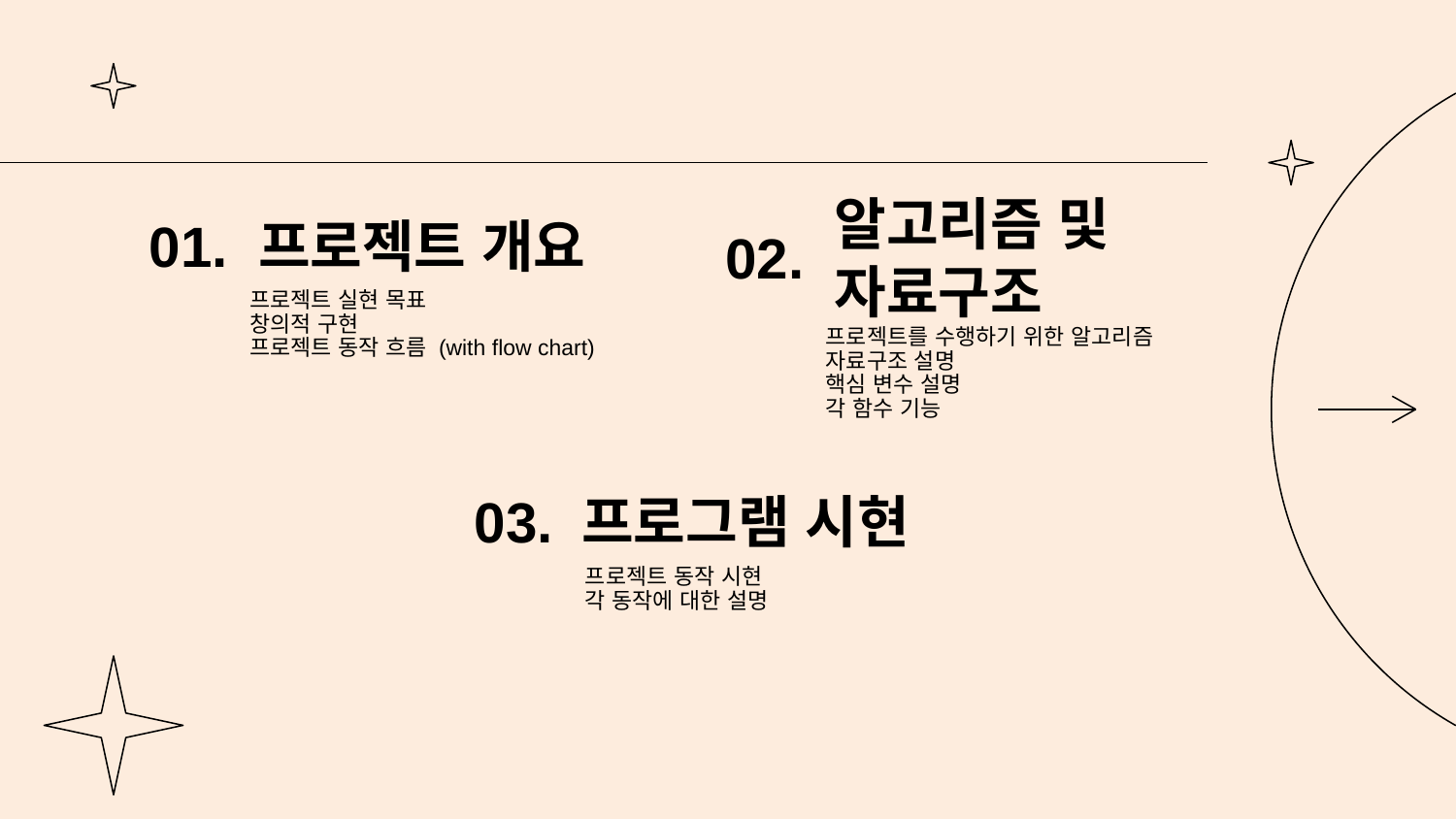

01.
# 프로젝트 개요
02.
알고리즘 및 자료구조
프로젝트 실현 목표
창의적 구현
프로젝트 동작 흐름 (with flow chart)

프로젝트를 수행하기 위한 알고리즘
자료구조 설명
핵심 변수 설명
각 함수 기능
03.
프로그램 시현
프로젝트 동작 시현
각 동작에 대한 설명